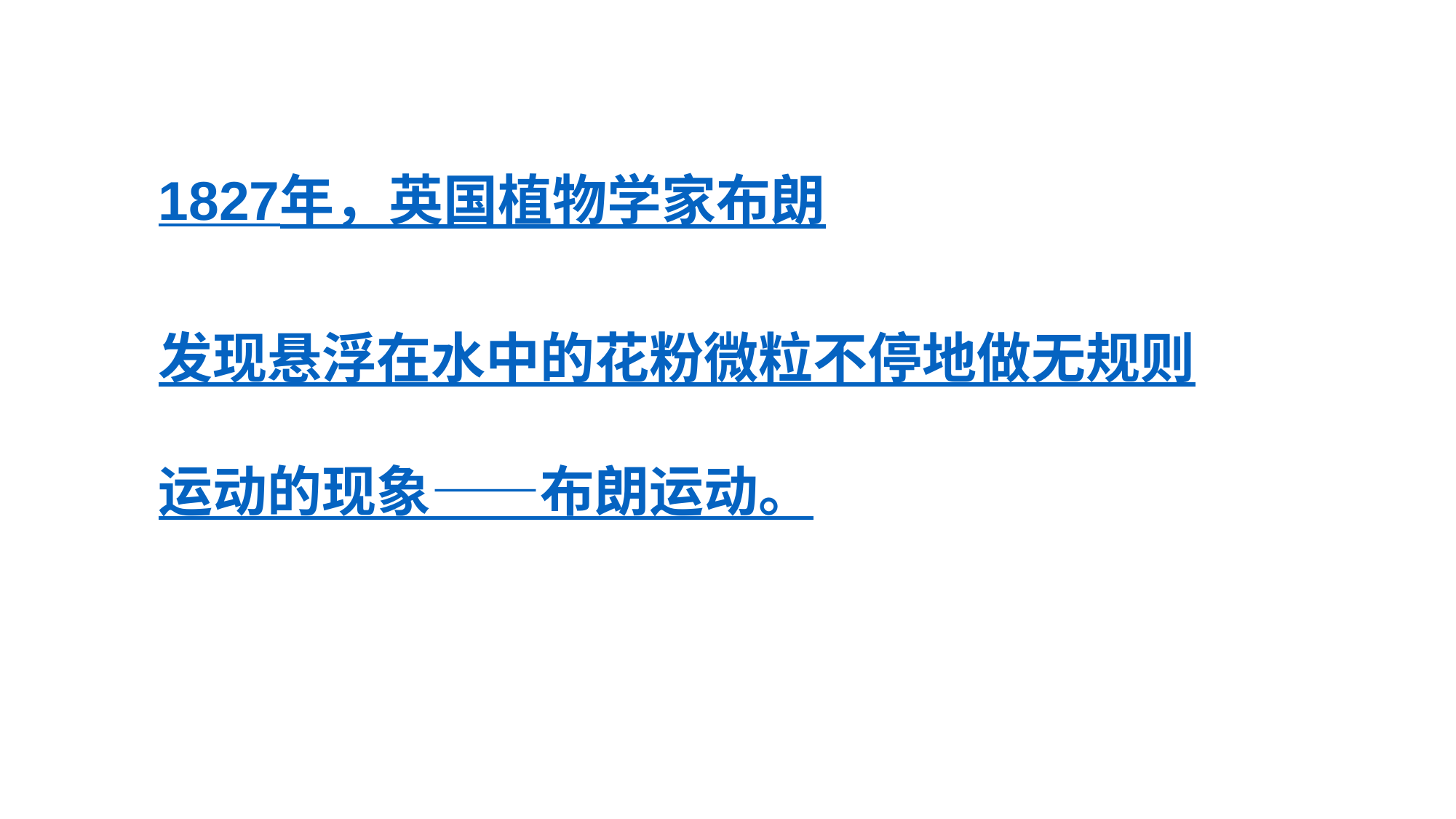

1827年，英国植物学家布朗发现悬浮在水中的花粉微粒不停地做无规则运动的现象——布朗运动。